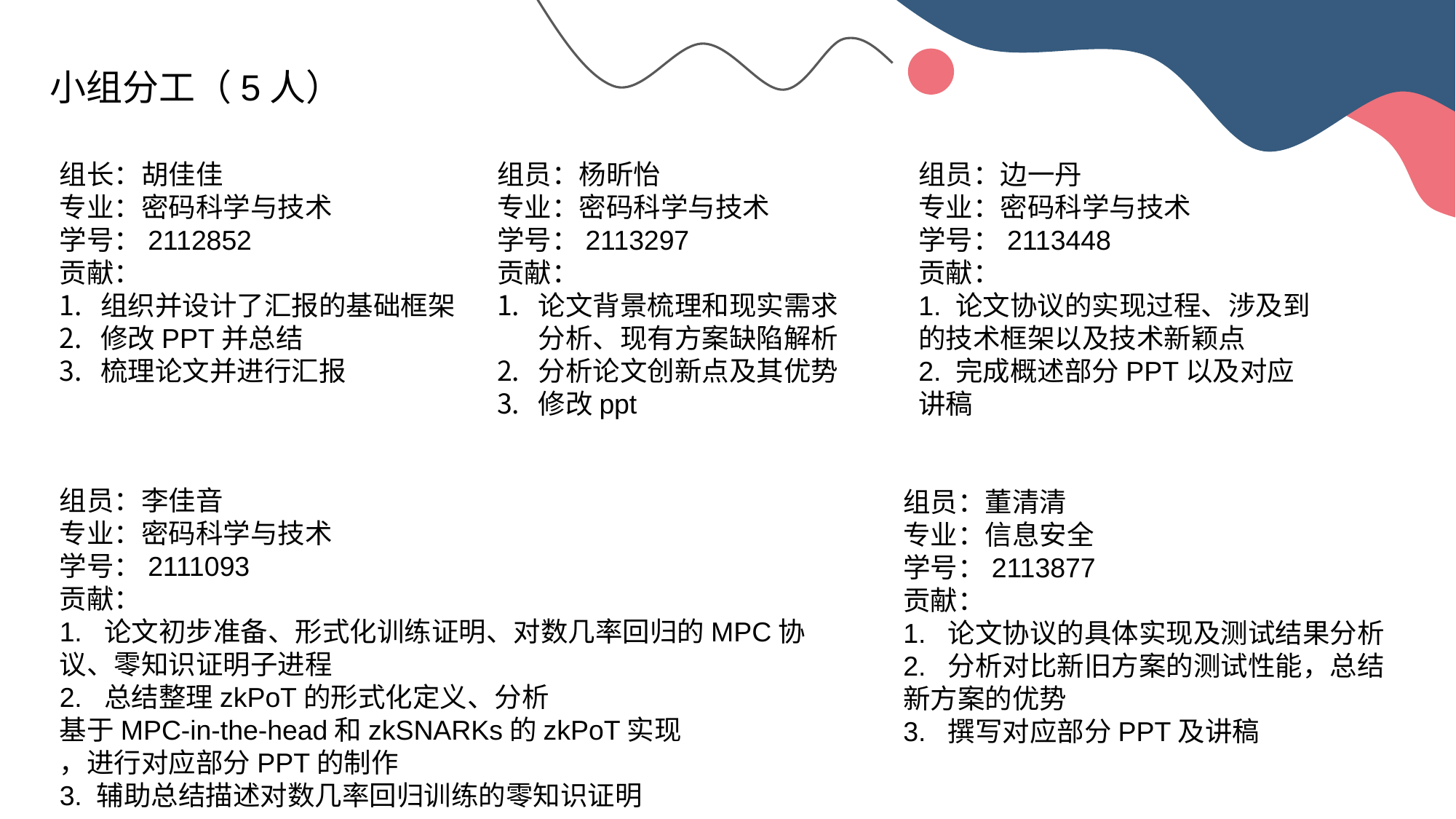

小组分工（5人）
组长：胡佳佳
专业：密码科学与技术
学号：2112852
贡献：
组织并设计了汇报的基础框架
修改PPT并总结
梳理论文并进行汇报
组员：杨昕怡
专业：密码科学与技术
学号：2113297
贡献：
论文背景梳理和现实需求分析、现有方案缺陷解析
分析论文创新点及其优势
修改ppt

组员：边一丹
专业：密码科学与技术
学号：2113448
贡献：
1. 论文协议的实现过程、涉及到的技术框架以及技术新颖点
2. 完成概述部分PPT以及对应讲稿
组员：李佳音
专业：密码科学与技术
学号：2111093
贡献：
1.  论文初步准备、形式化训练证明、对数几率回归的MPC协议、零知识证明子进程
2.  总结整理zkPoT的形式化定义、分析
基于MPC-in-the-head和zkSNARKs的zkPoT实现
，进行对应部分PPT的制作
3. 辅助总结描述对数几率回归训练的零知识证明
组员：董清清
专业：信息安全
学号：2113877
贡献：
1.  论文协议的具体实现及测试结果分析
2.  分析对比新旧方案的测试性能，总结新方案的优势
3.  撰写对应部分PPT及讲稿